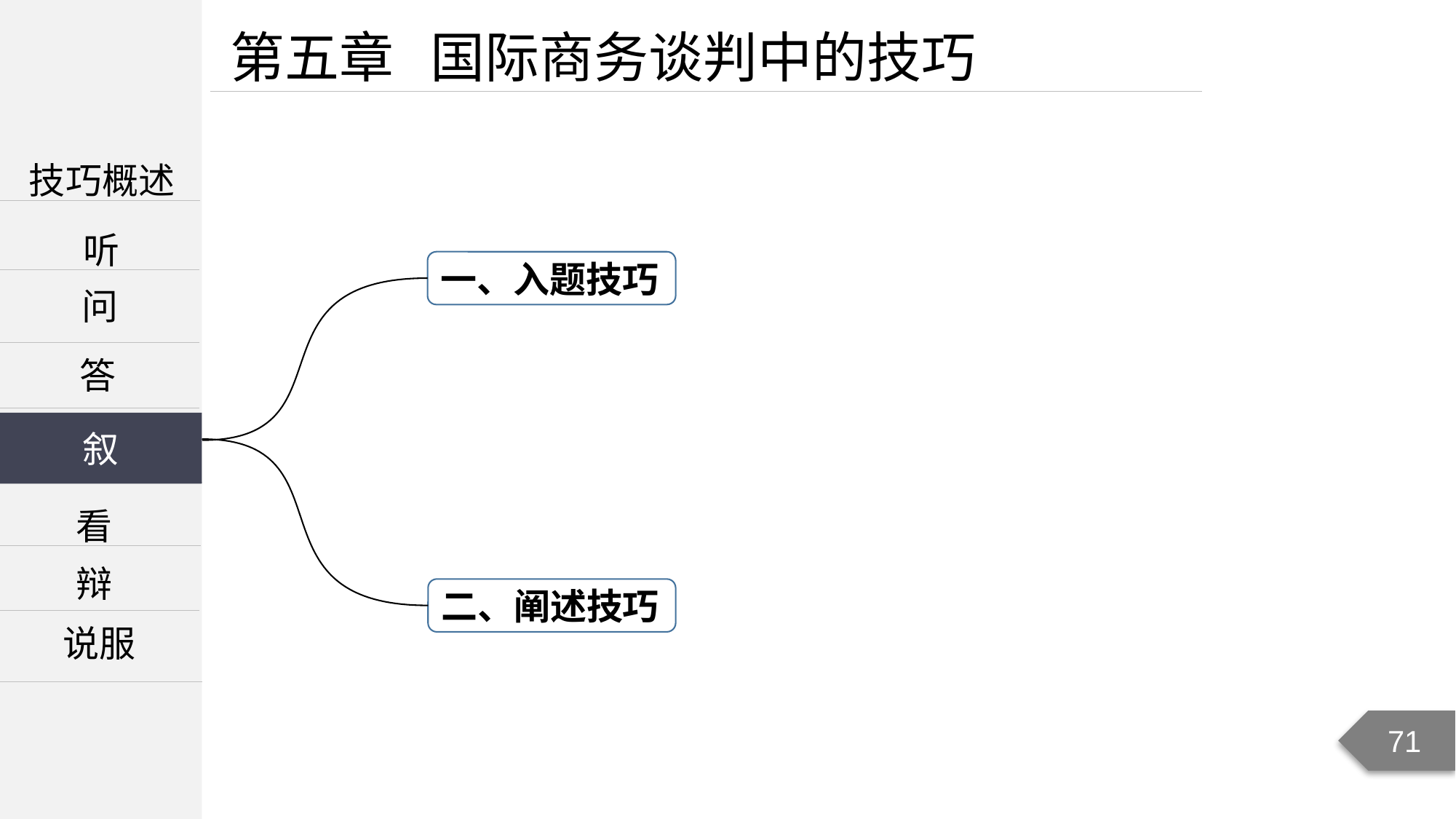

第五章   国际商务谈判中的技巧
技巧概述
听
一、入题技巧
问
答
叙
叙
看
辩
二、阐述技巧
说服
71